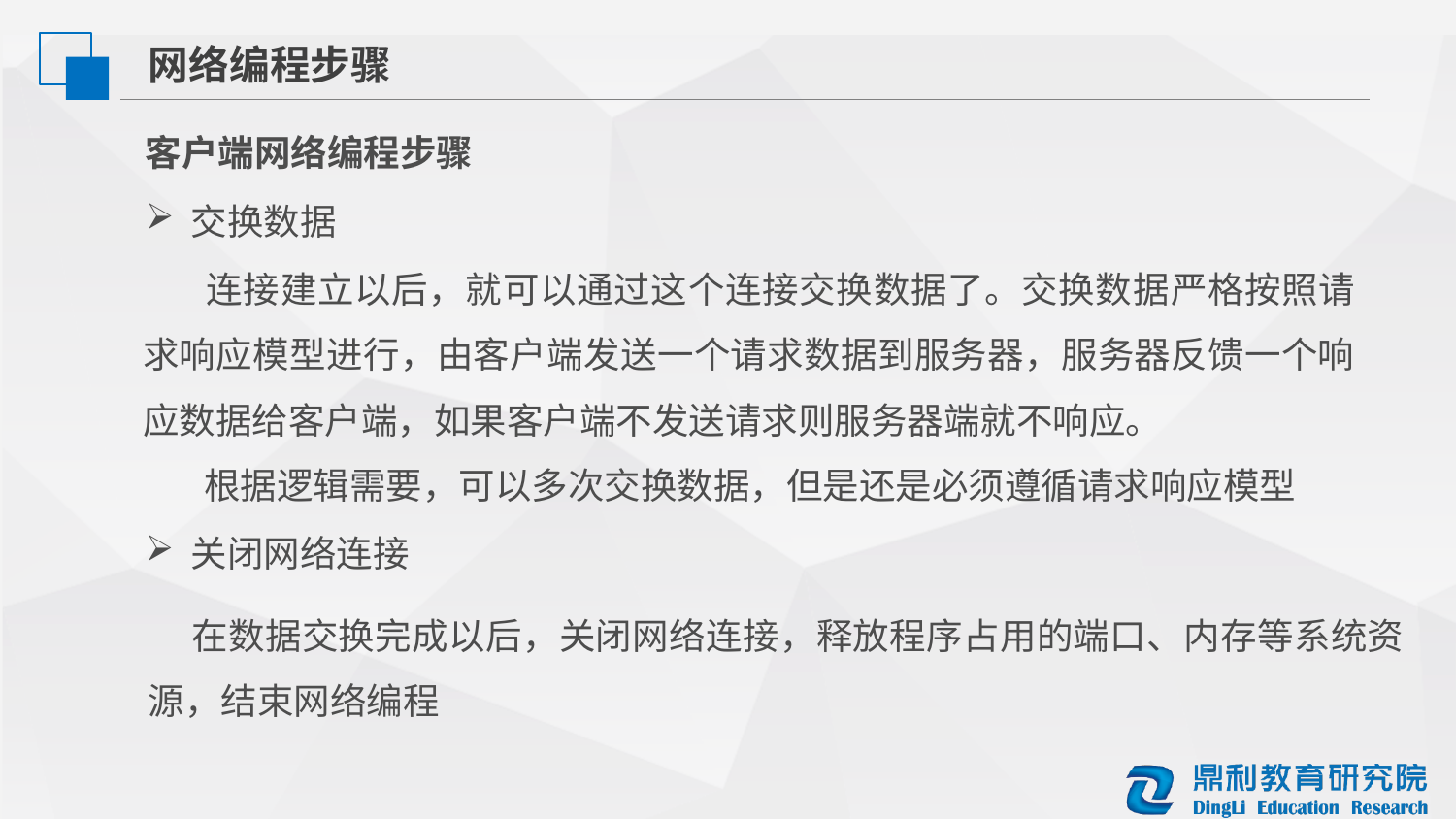

网络编程步骤
客户端网络编程步骤
交换数据
  连接建立以后，就可以通过这个连接交换数据了。交换数据严格按照请求响应模型进行，由客户端发送一个请求数据到服务器，服务器反馈一个响应数据给客户端，如果客户端不发送请求则服务器端就不响应。
  根据逻辑需要，可以多次交换数据，但是还是必须遵循请求响应模型
关闭网络连接
    在数据交换完成以后，关闭网络连接，释放程序占用的端口、内存等系统资源，结束网络编程